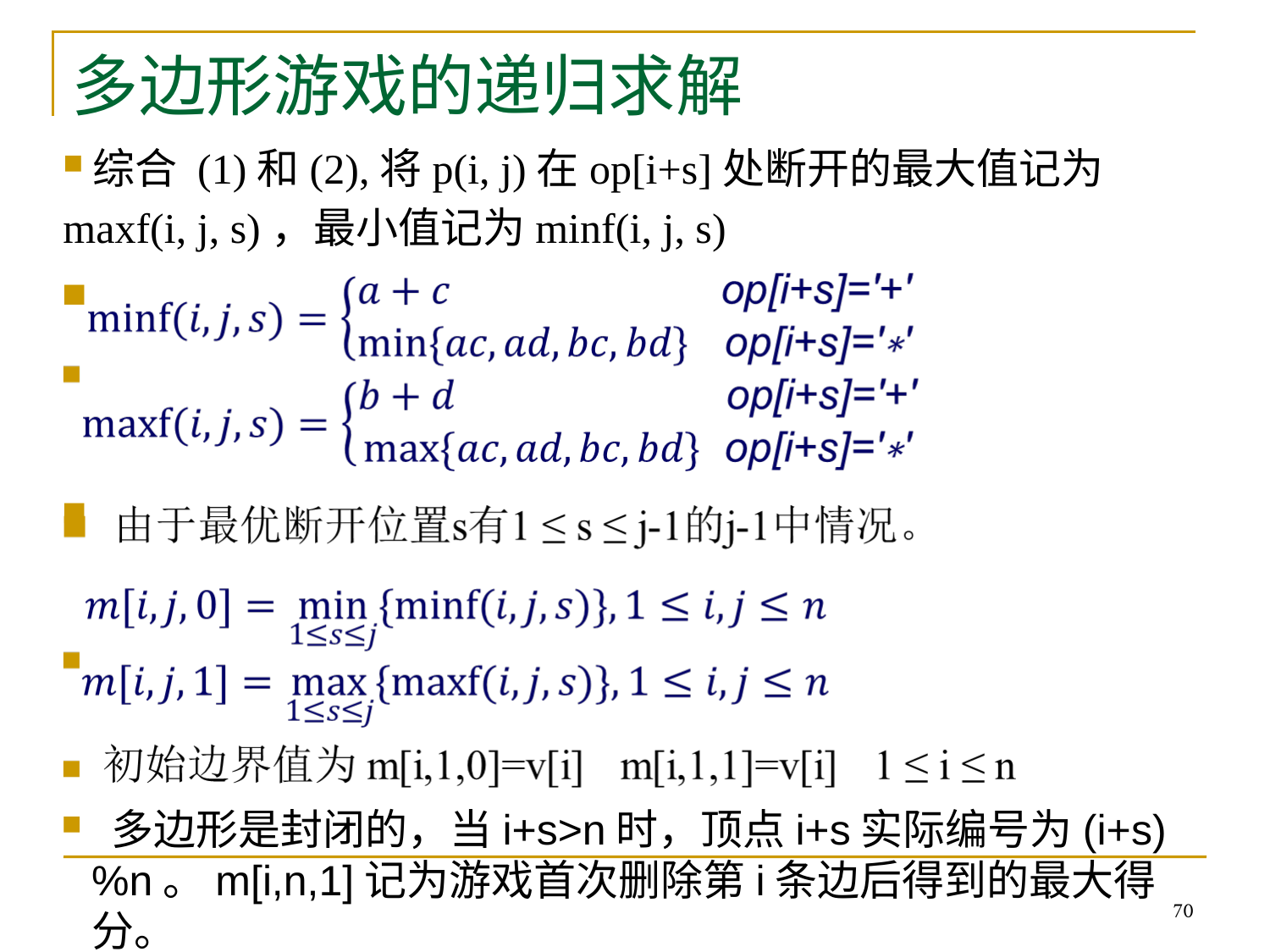

多边形游戏的递归求解
综合 (1)和(2),将p(i, j)在op[i+s]处断开的最大值记为
maxf(i, j, s)，最小值记为minf(i, j, s)

 多边形是封闭的，当i+s>n时，顶点i+s实际编号为(i+s)%n。m[i,n,1]记为游戏首次删除第i条边后得到的最大得分。
70